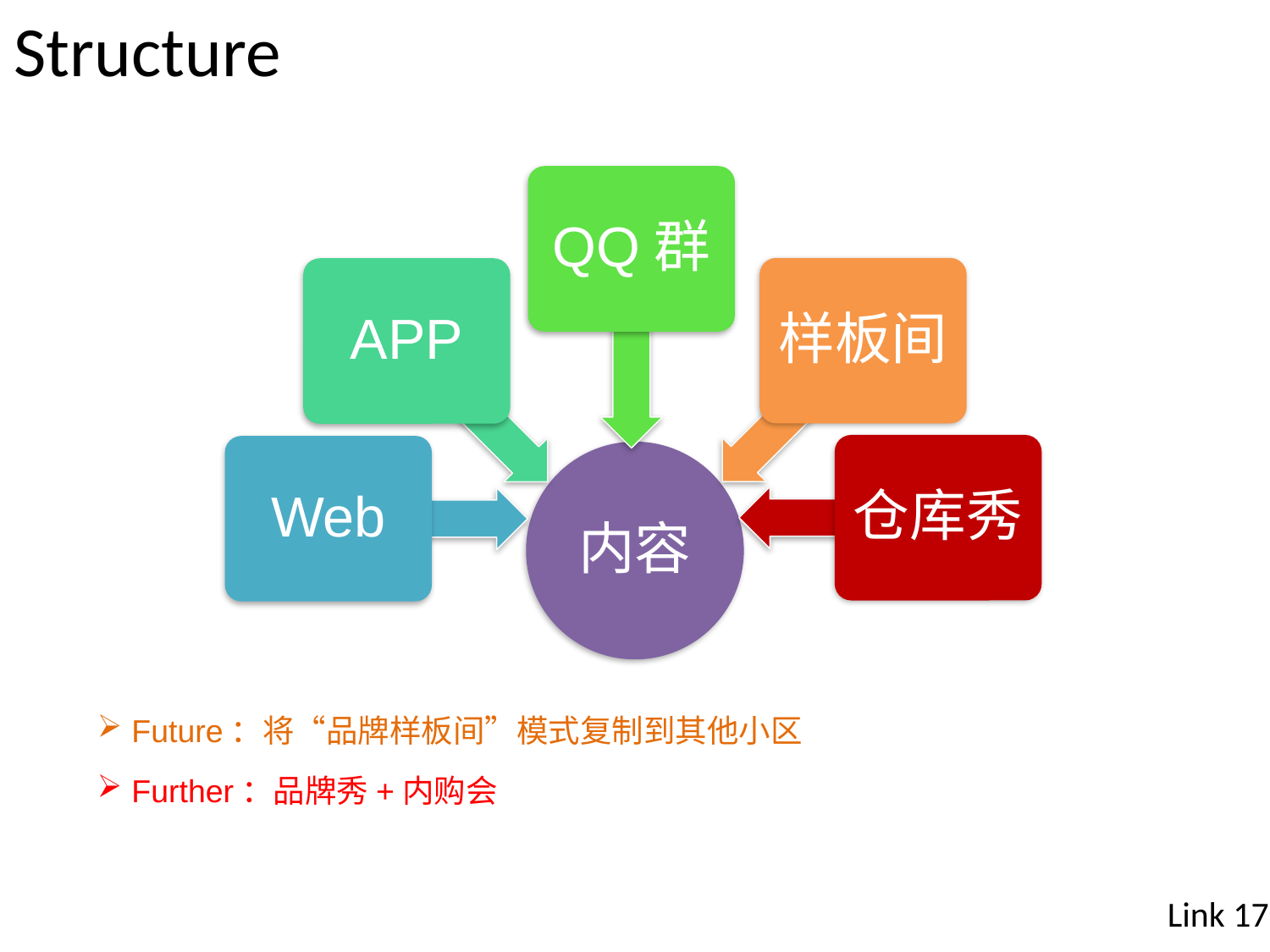

Structure
内容

仓库秀

QQ群

样板间

APP

仓库秀

Web

 Future：将“品牌样板间”模式复制到其他小区
 Further：品牌秀+内购会
Link 17